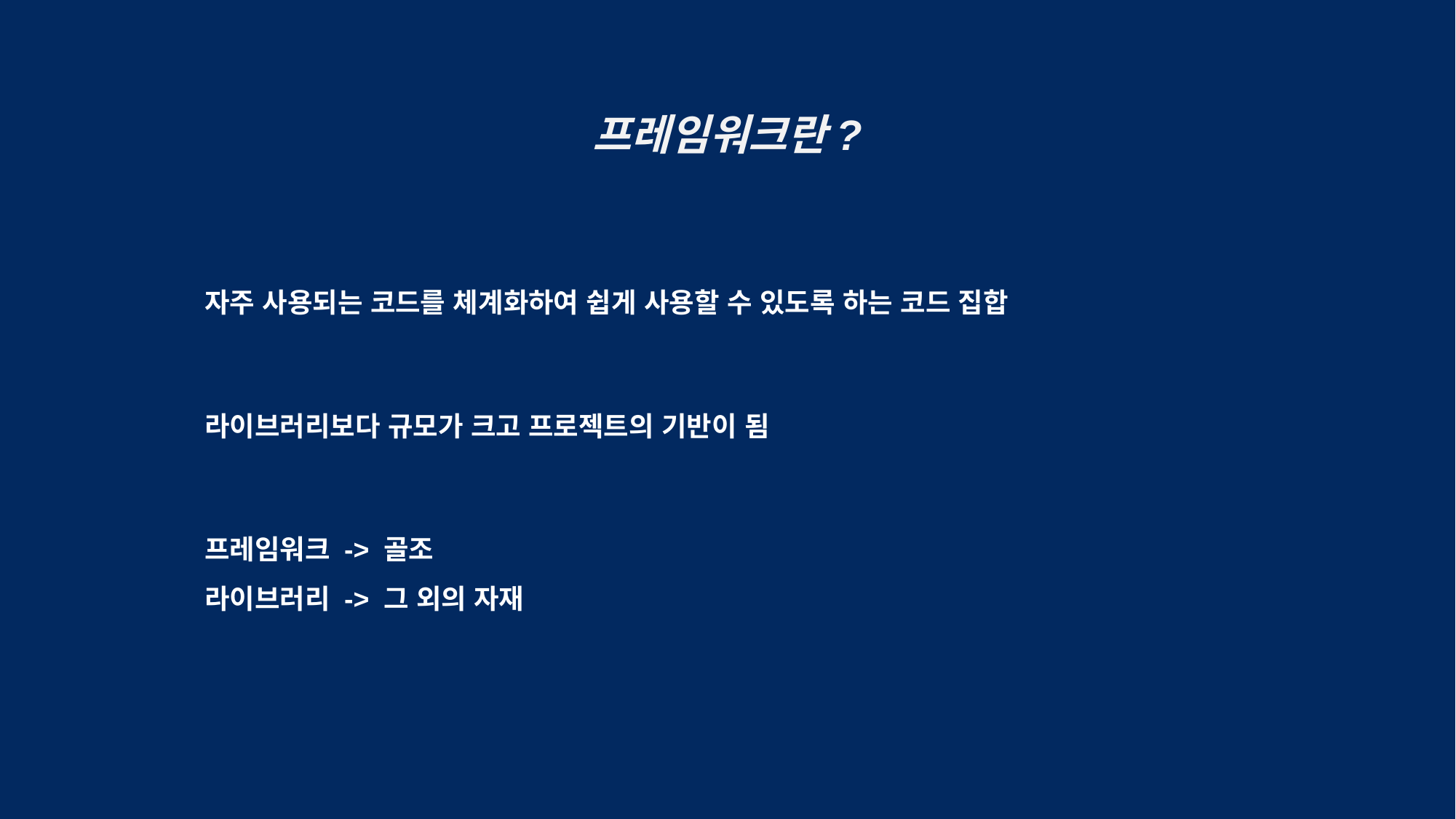

프레임워크란?
자주 사용되는 코드를 체계화하여 쉽게 사용할 수 있도록 하는 코드 집합
라이브러리보다 규모가 크고 프로젝트의 기반이 됨
프레임워크 -> 골조
라이브러리 -> 그 외의 자재